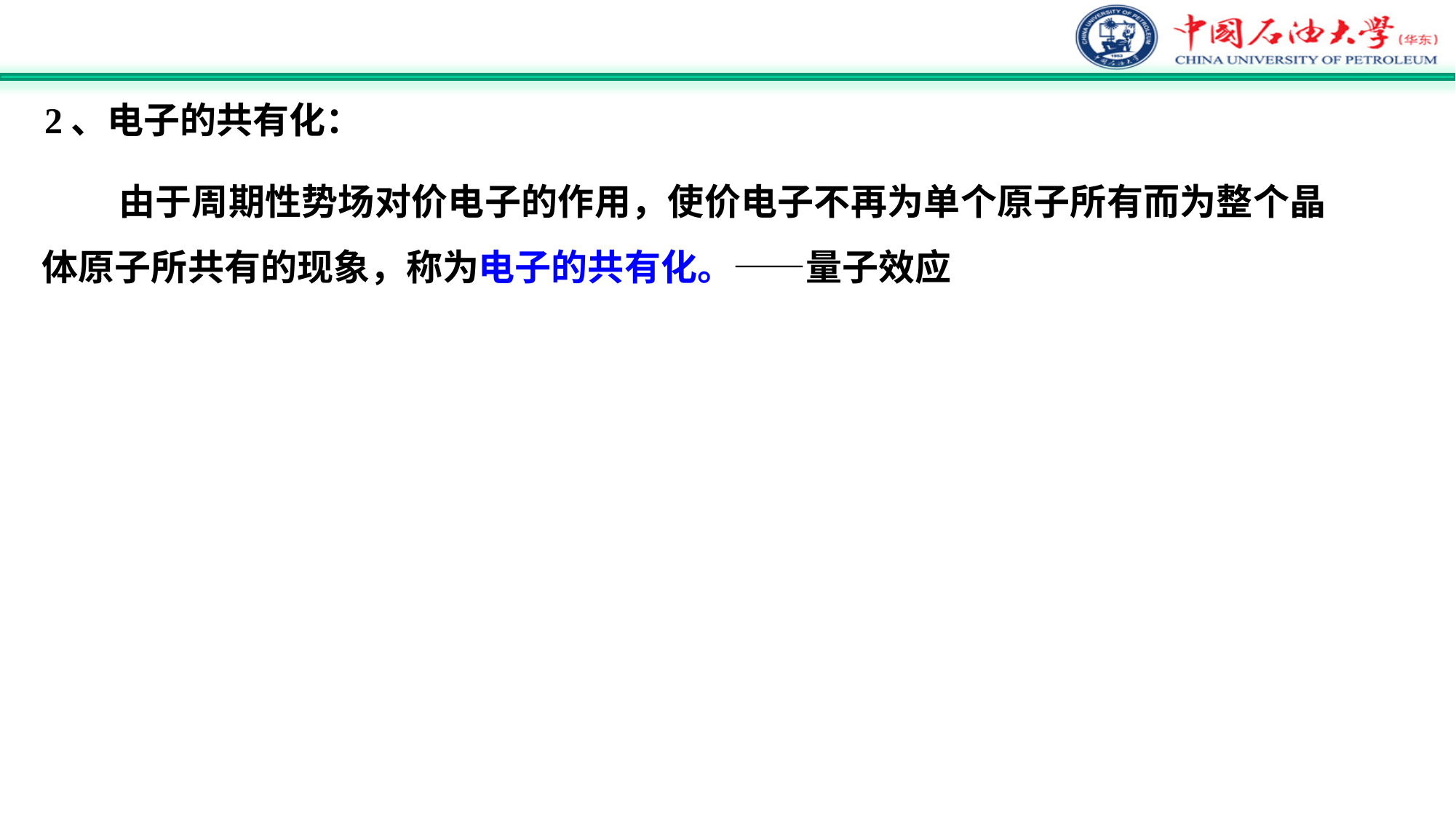

2、电子的共有化：
        由于周期性势场对价电子的作用，使价电子不再为单个原子所有而为整个晶体原子所共有的现象，称为电子的共有化。——量子效应